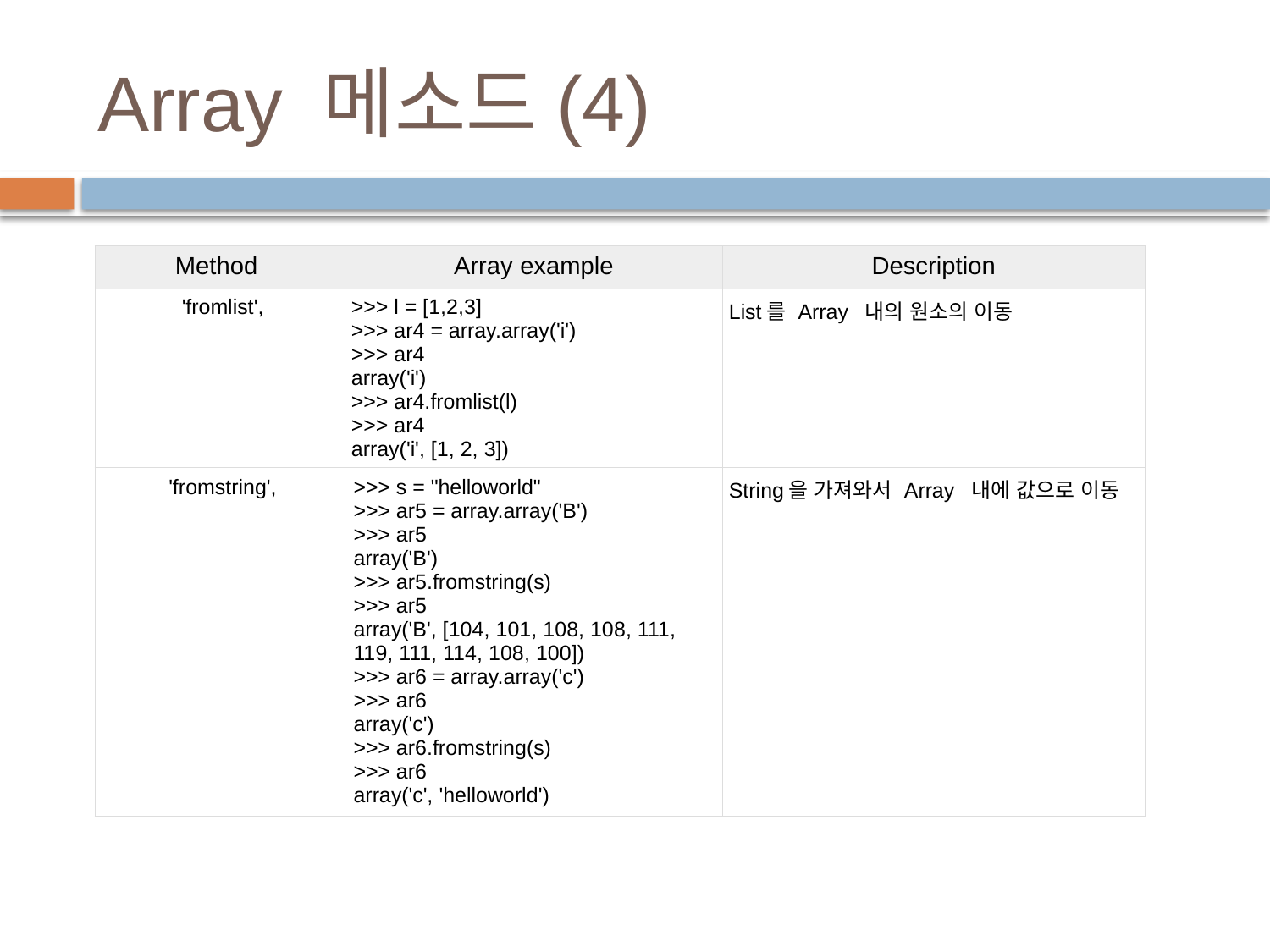

# Array 메소드(4)
| Method | Array example | Description |
| --- | --- | --- |
| 'fromlist', | >>> l = [1,2,3] >>> ar4 = array.array('i') >>> ar4 array('i') >>> ar4.fromlist(l) >>> ar4 array('i', [1, 2, 3]) | List를 Array 내의 원소의 이동 |
| 'fromstring', | >>> s = "helloworld" >>> ar5 = array.array('B') >>> ar5 array('B') >>> ar5.fromstring(s) >>> ar5 array('B', [104, 101, 108, 108, 111, 119, 111, 114, 108, 100]) >>> ar6 = array.array('c') >>> ar6 array('c') >>> ar6.fromstring(s) >>> ar6 array('c', 'helloworld') | String을 가져와서 Array 내에 값으로 이동 |